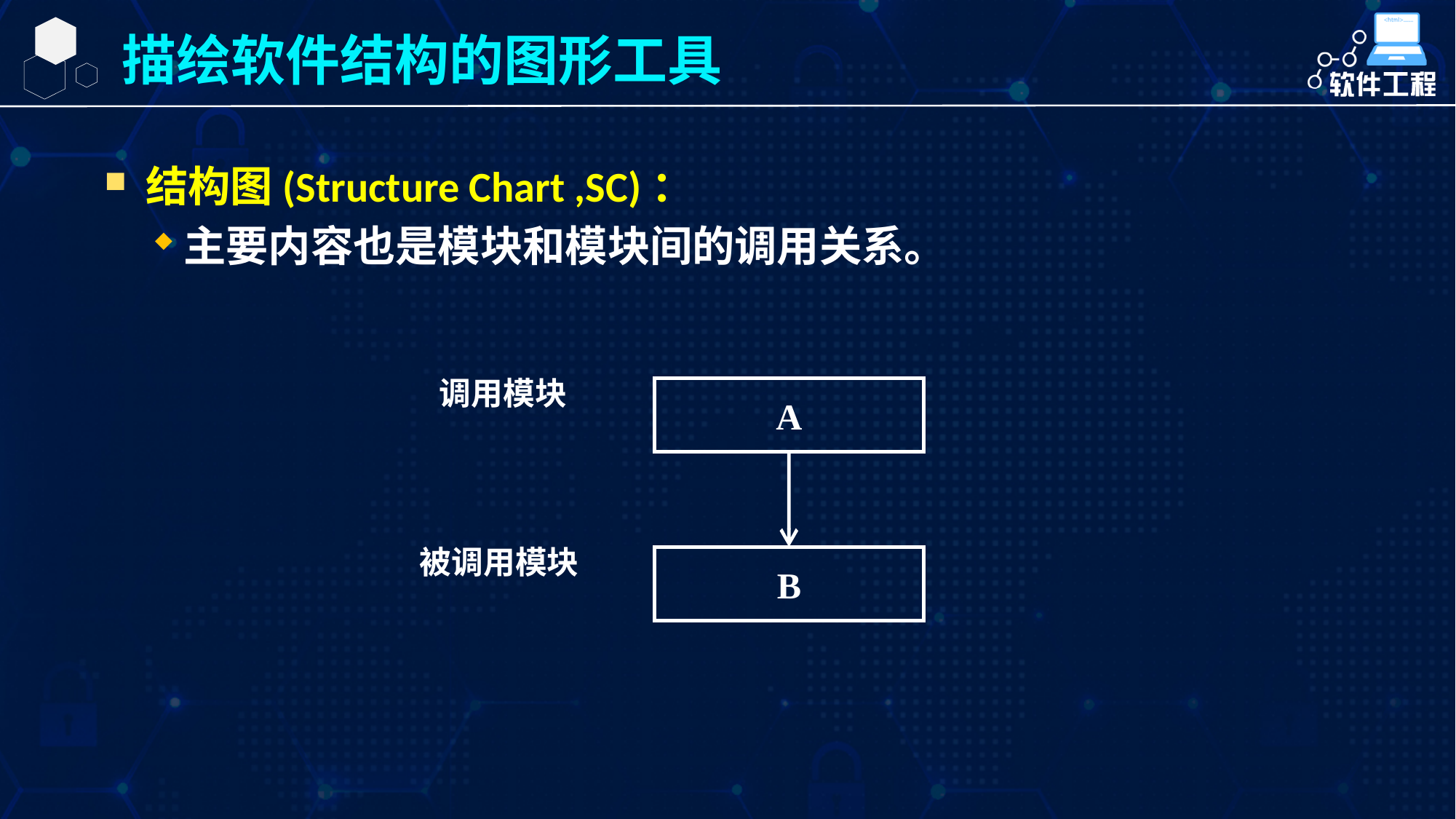

描绘软件结构的图形工具
结构图(Structure Chart ,SC)：
主要内容也是模块和模块间的调用关系。
调用模块
A

被调用模块
B